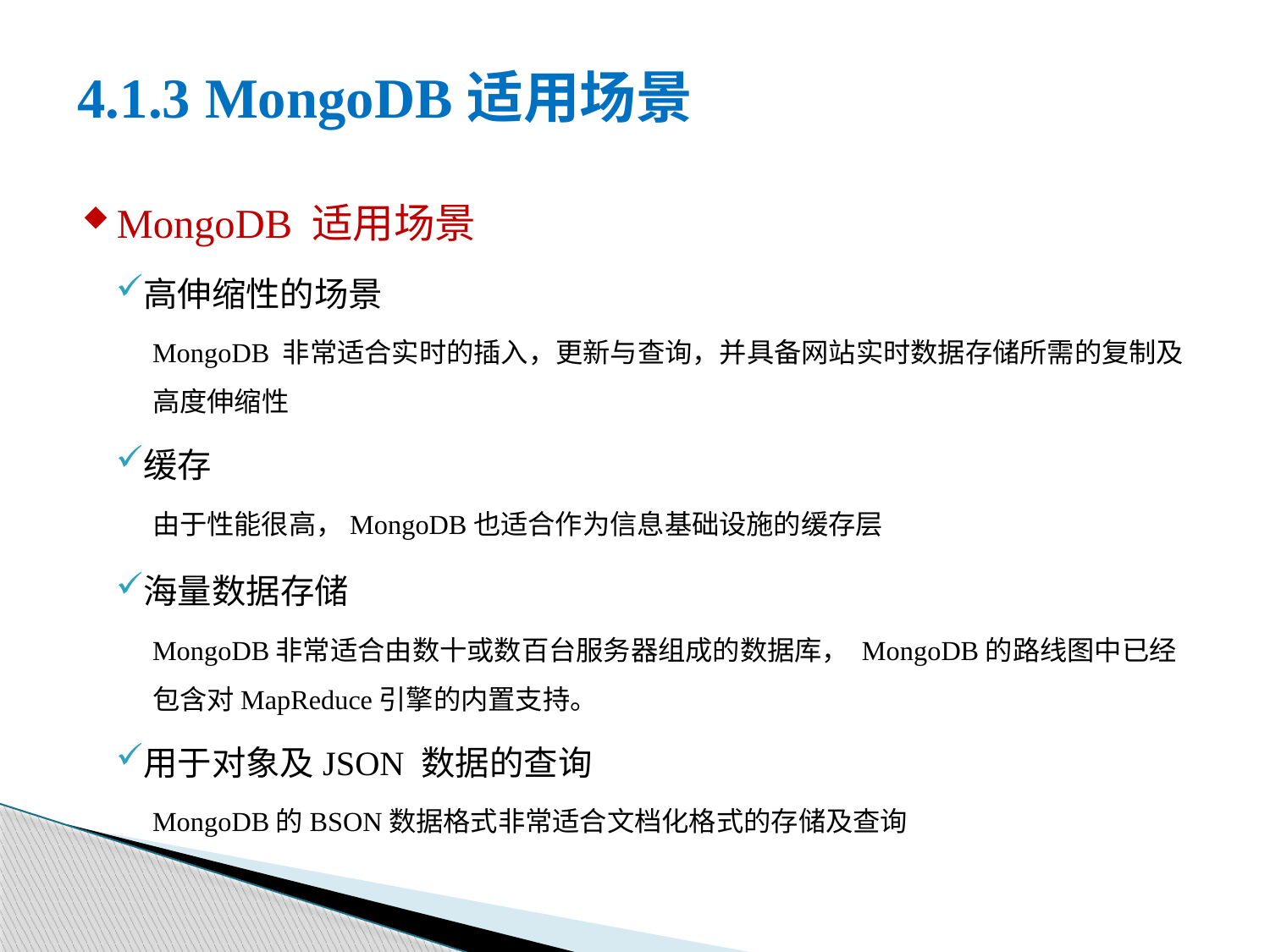

# 4.1.3 MongoDB适用场景
MongoDB 适用场景
高伸缩性的场景
MongoDB 非常适合实时的插入，更新与查询，并具备网站实时数据存储所需的复制及高度伸缩性
缓存
由于性能很高，MongoDB也适合作为信息基础设施的缓存层
海量数据存储
MongoDB非常适合由数十或数百台服务器组成的数据库， MongoDB的路线图中已经包含对MapReduce引擎的内置支持。
用于对象及JSON 数据的查询
MongoDB的BSON数据格式非常适合文档化格式的存储及查询